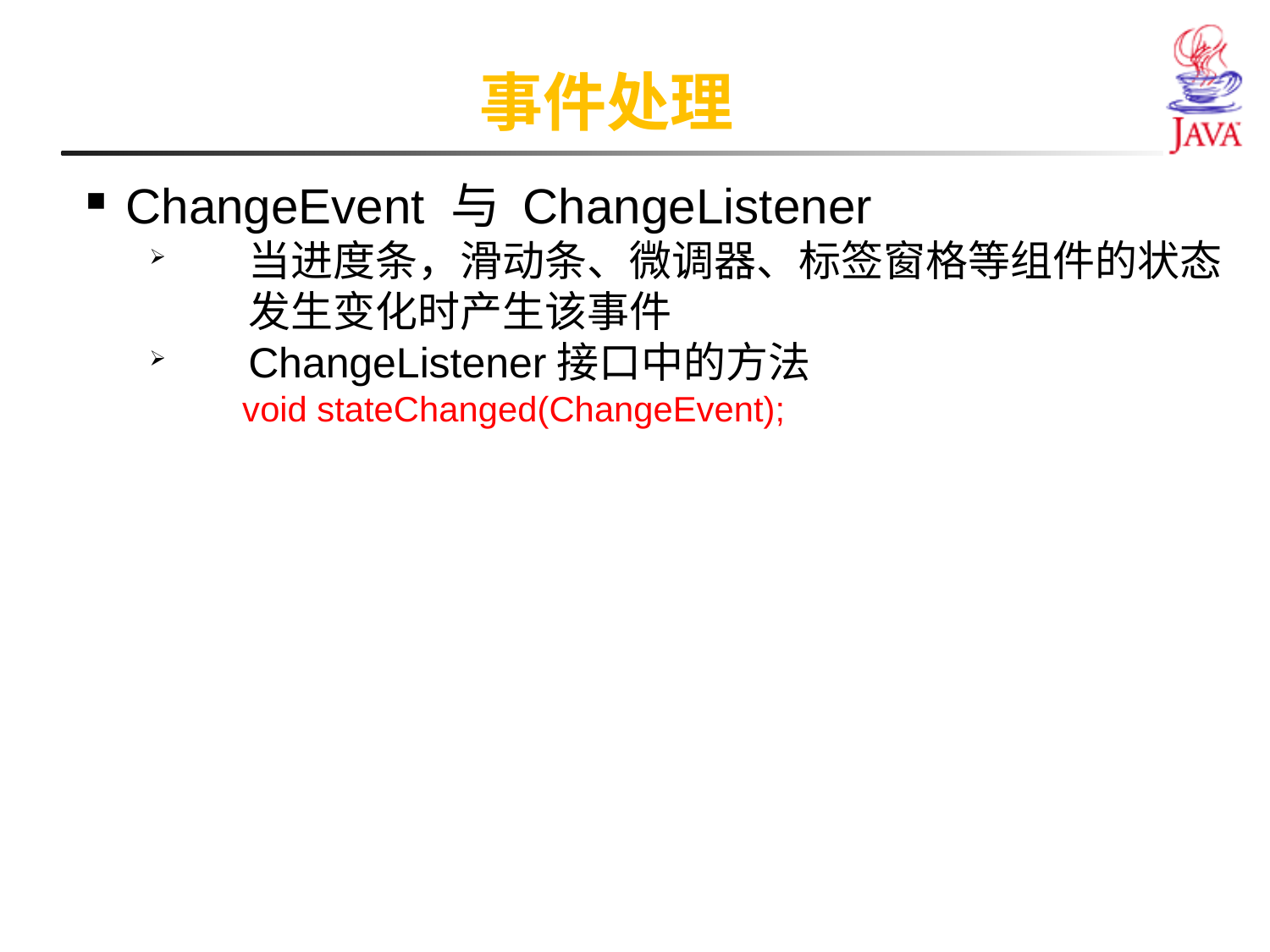

事件处理
ChangeEvent 与 ChangeListener
当进度条，滑动条、微调器、标签窗格等组件的状态发生变化时产生该事件
ChangeListener接口中的方法
   void stateChanged(ChangeEvent);